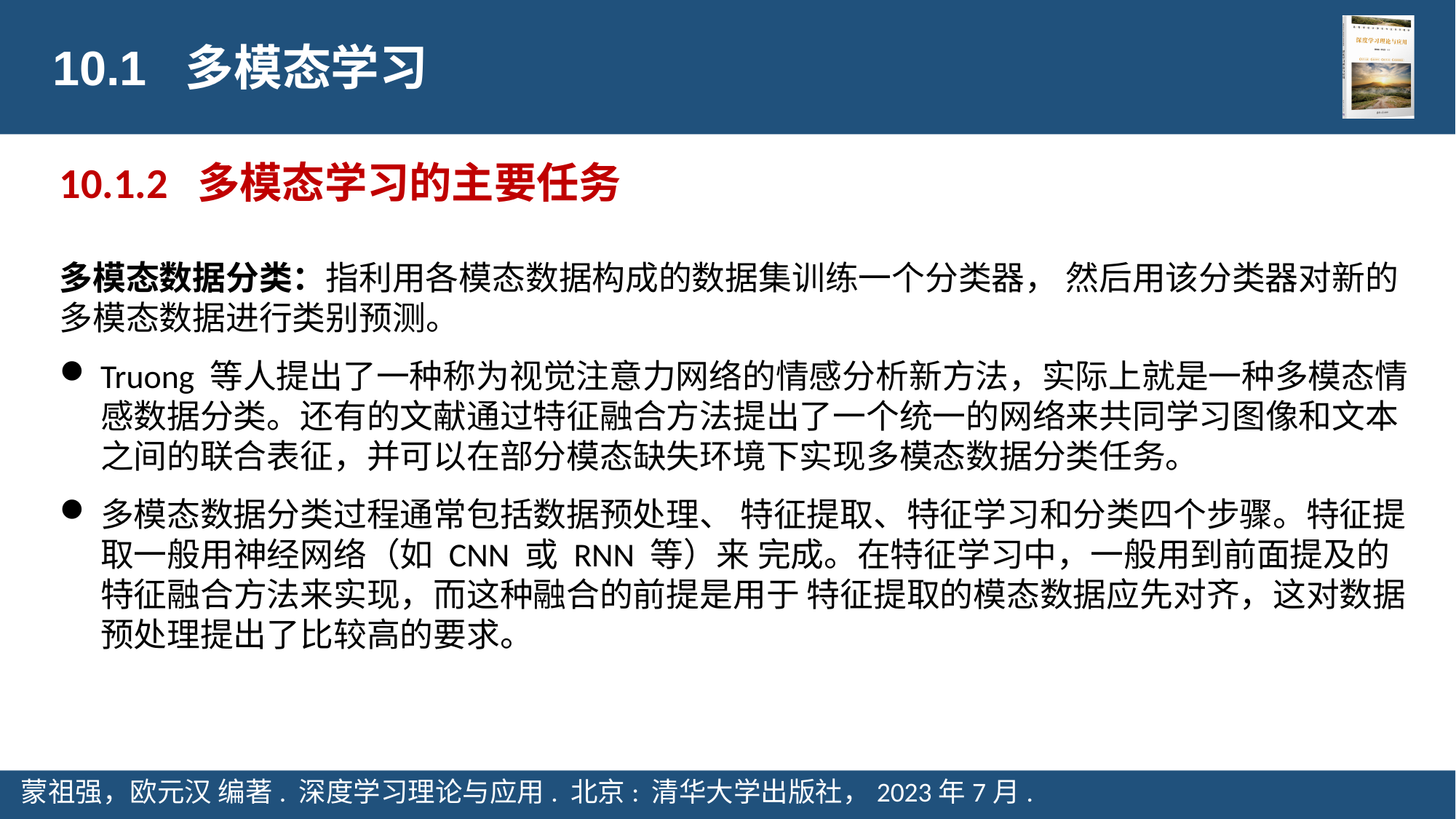

10.1  多模态学习
10.1.2  多模态学习的主要任务

多模态数据分类：指利用各模态数据构成的数据集训练一个分类器， 然后用该分类器对新的多模态数据进行类别预测。
Truong 等人提出了一种称为视觉注意力网络的情感分析新方法，实际上就是一种多模态情感数据分类。还有的文献通过特征融合方法提出了一个统一的网络来共同学习图像和文本之间的联合表征，并可以在部分模态缺失环境下实现多模态数据分类任务。
多模态数据分类过程通常包括数据预处理、 特征提取、特征学习和分类四个步骤。特征提取一般用神经网络（如 CNN 或 RNN 等）来 完成。在特征学习中，一般用到前面提及的特征融合方法来实现，而这种融合的前提是用于 特征提取的模态数据应先对齐，这对数据预处理提出了比较高的要求。